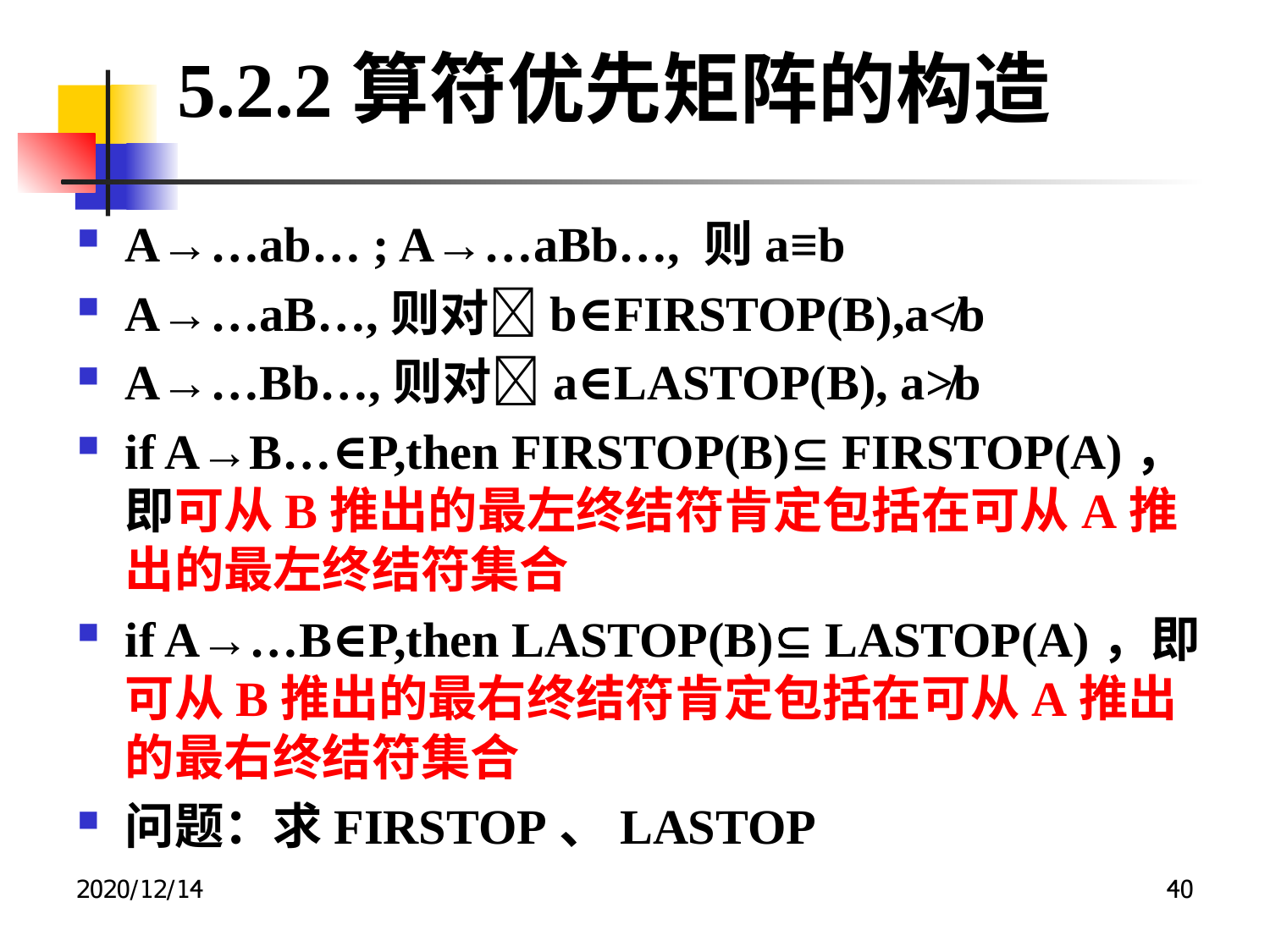

5.2.2算符优先矩阵的构造
A→…ab… ; A→…aBb…, 则a≡b
A→…aB…,则对∀b∈FIRSTOP(B),a≮b
A→…Bb…,则对∀a∈LASTOP(B), a≯b
if A→B…∈P,then FIRSTOP(B)⊆ FIRSTOP(A)，即可从B推出的最左终结符肯定包括在可从A推出的最左终结符集合
if A→…B∈P,then LASTOP(B)⊆ LASTOP(A)，即可从B推出的最右终结符肯定包括在可从A推出的最右终结符集合
问题：求FIRSTOP、LASTOP
2020/12/14
40